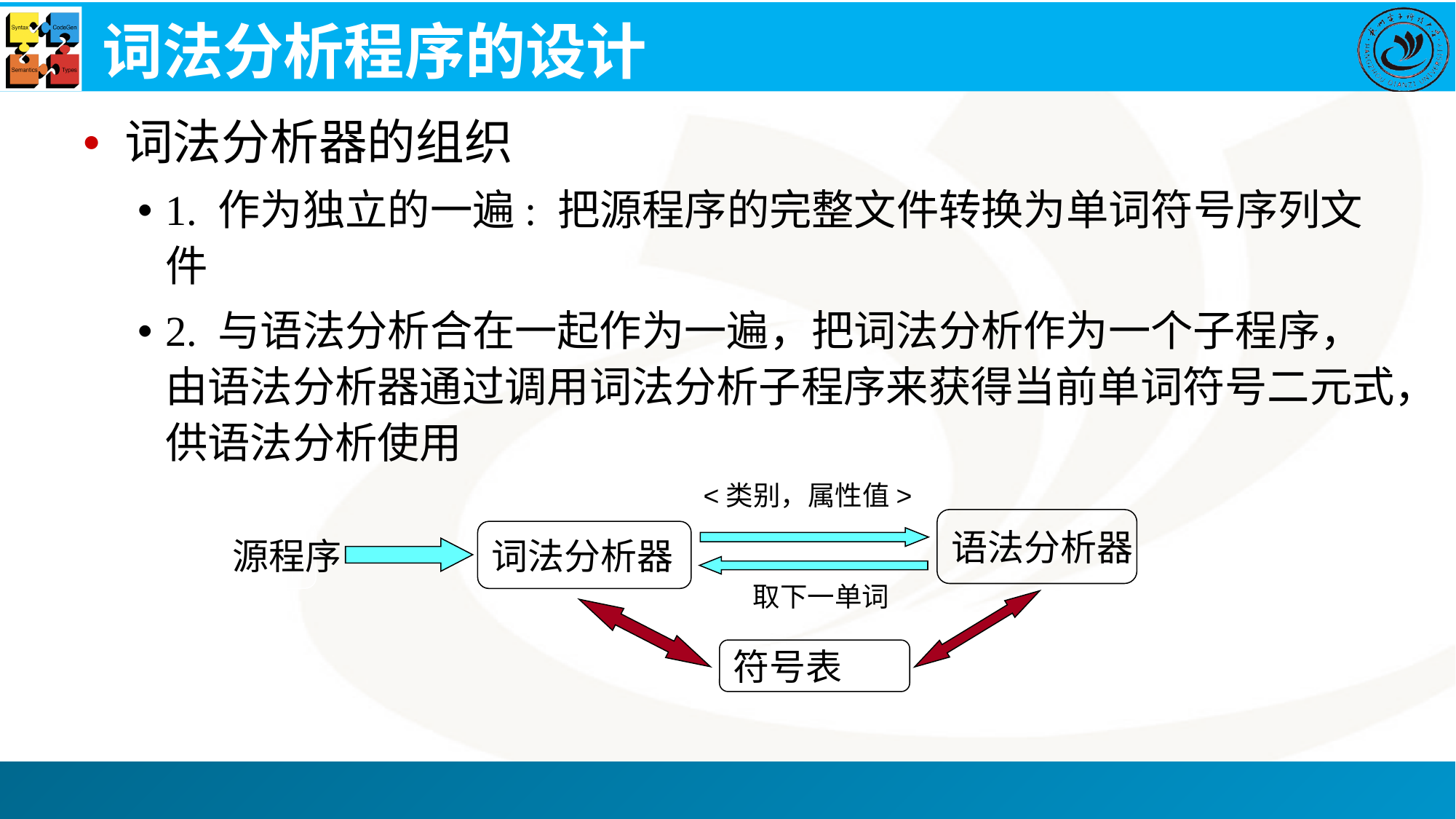

# 词法分析程序的设计
词法分析器的组织
1. 作为独立的一遍: 把源程序的完整文件转换为单词符号序列文件
2. 与语法分析合在一起作为一遍，把词法分析作为一个子程序，由语法分析器通过调用词法分析子程序来获得当前单词符号二元式，供语法分析使用
<类别，属性值>
语法分析器
词法分析器
源程序

取下一单词

符号表
7